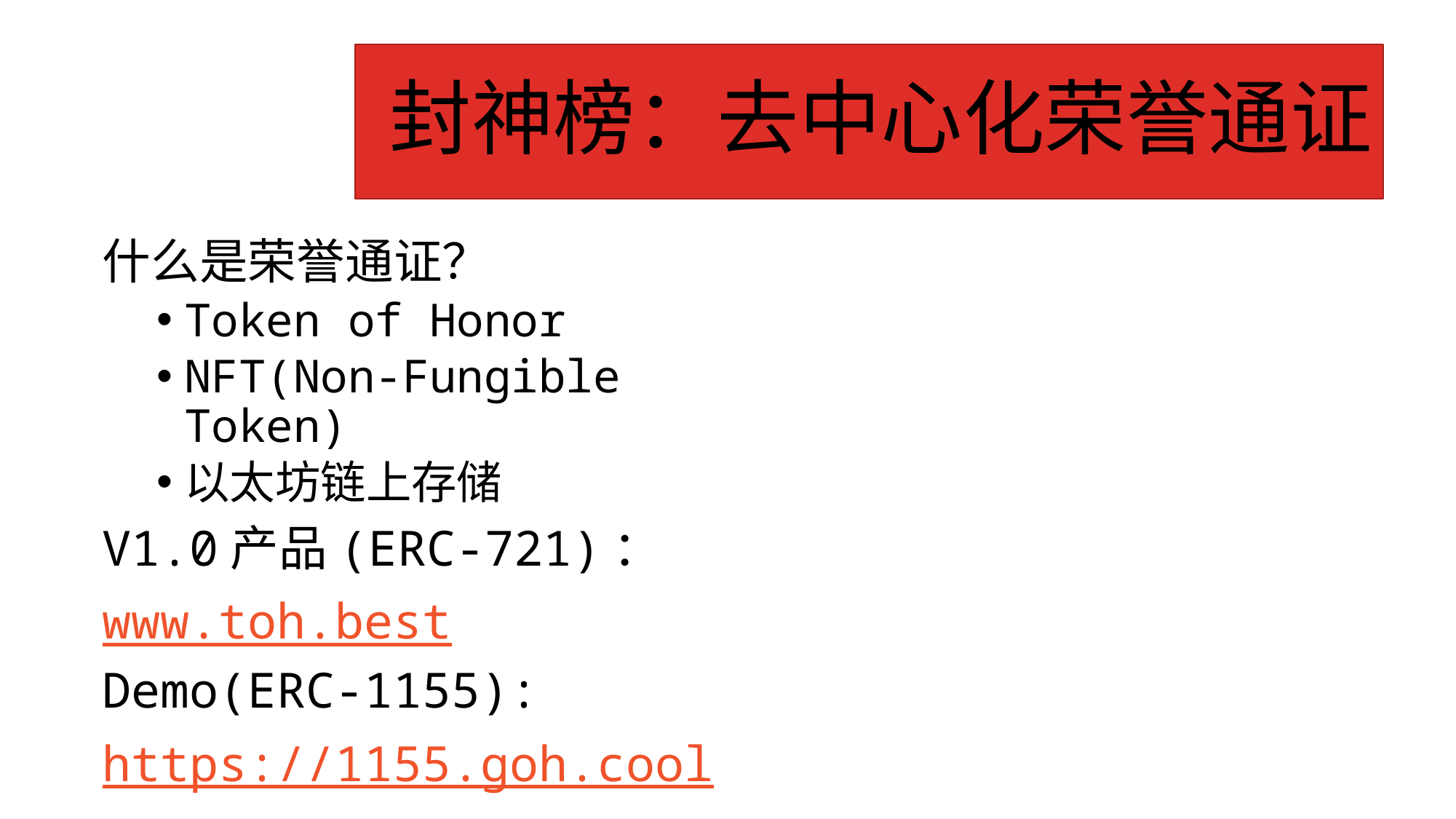

# 封神榜：去中心化荣誉通证
什么是荣誉通证？
Token of Honor
NFT(Non-Fungible Token)
以太坊链上存储
V1.0产品(ERC-721)：
www.toh.best
Demo(ERC-1155):
https://1155.goh.cool